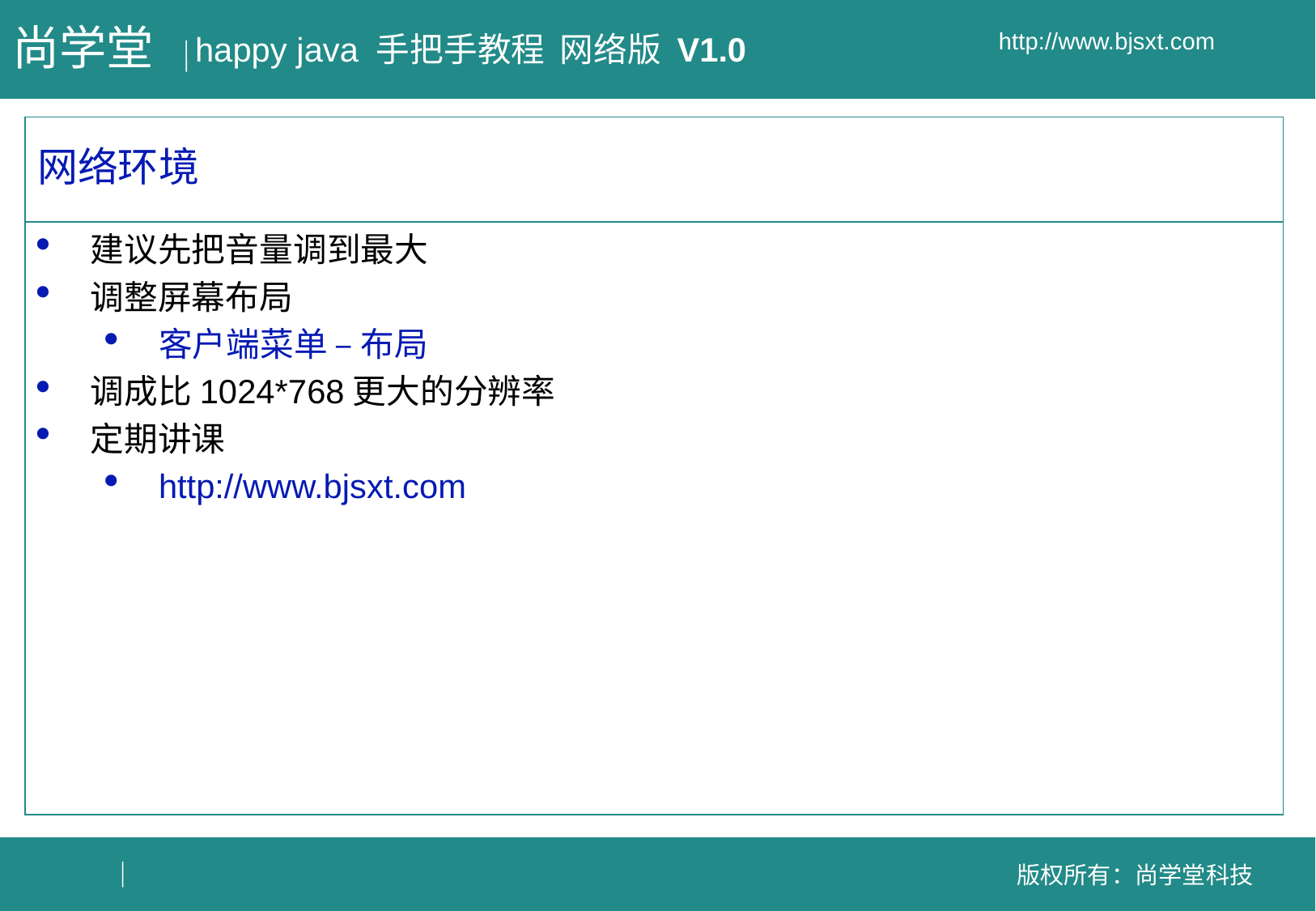

# 网络环境
建议先把音量调到最大
调整屏幕布局
客户端菜单 – 布局
调成比1024*768更大的分辨率
定期讲课
http://www.bjsxt.com